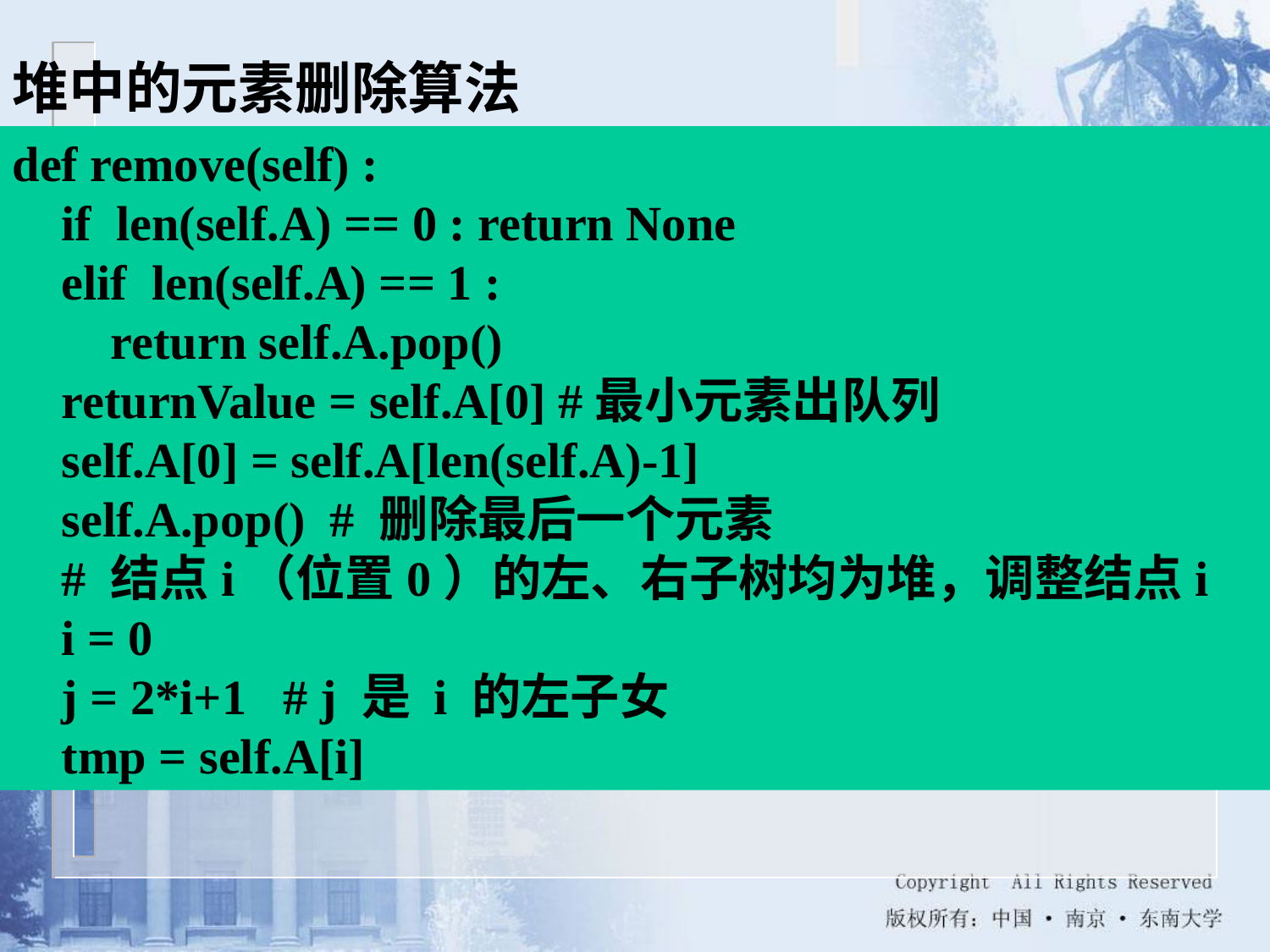

堆中的元素删除算法
def remove(self) :
    if  len(self.A) == 0 : return None
    elif  len(self.A) == 1 :
        return self.A.pop()
    returnValue = self.A[0] #最小元素出队列
    self.A[0] = self.A[len(self.A)-1]
    self.A.pop()  # 删除最后一个元素
    # 结点i（位置0）的左、右子树均为堆，调整结点i
    i = 0
    j = 2*i+1   # j 是 i 的左子女
    tmp = self.A[i]